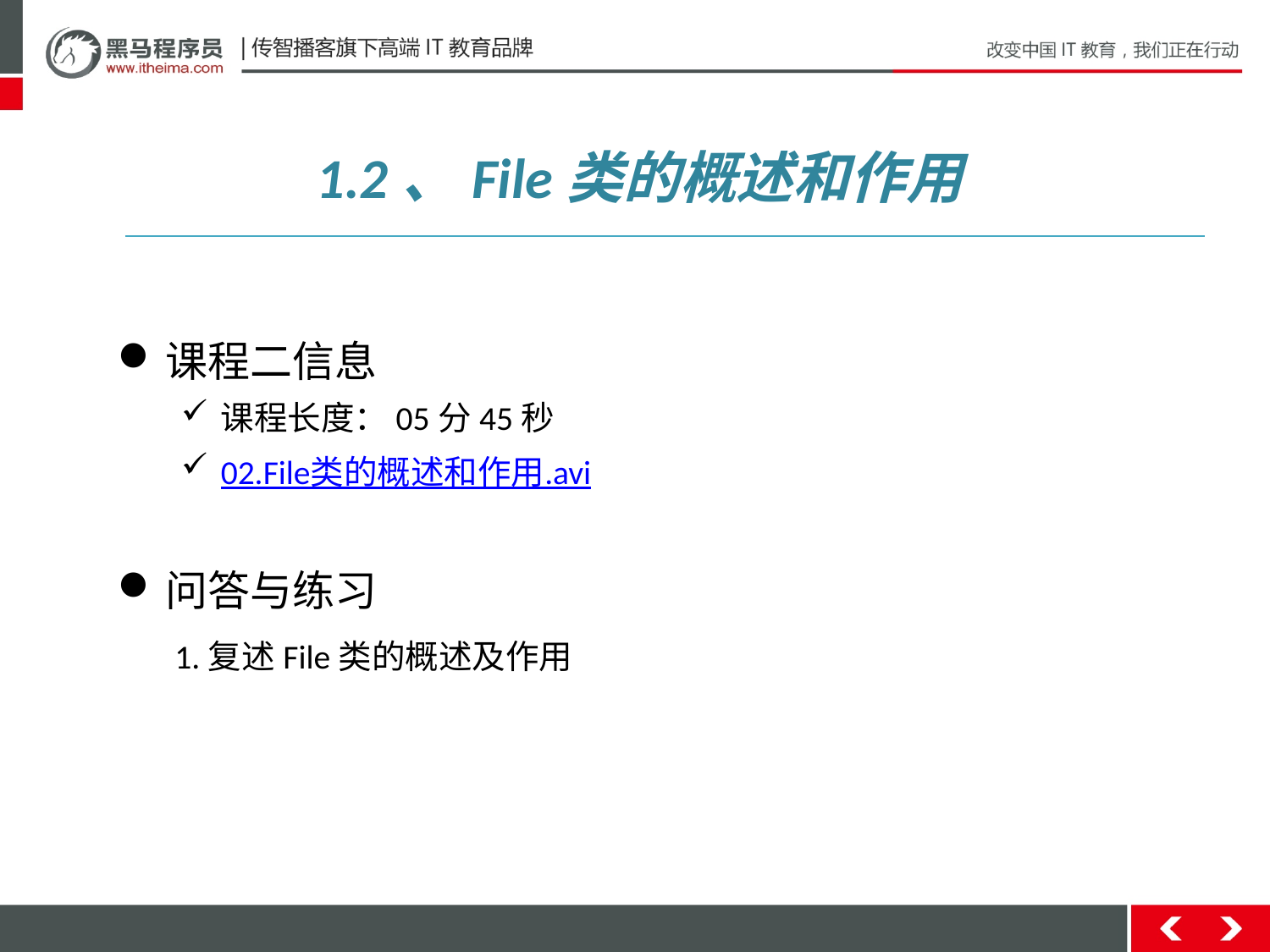

1.2、File类的概述和作用

课程二信息
课程长度：05分45秒
02.File类的概述和作用.avi

问答与练习
      1.复述File类的概述及作用